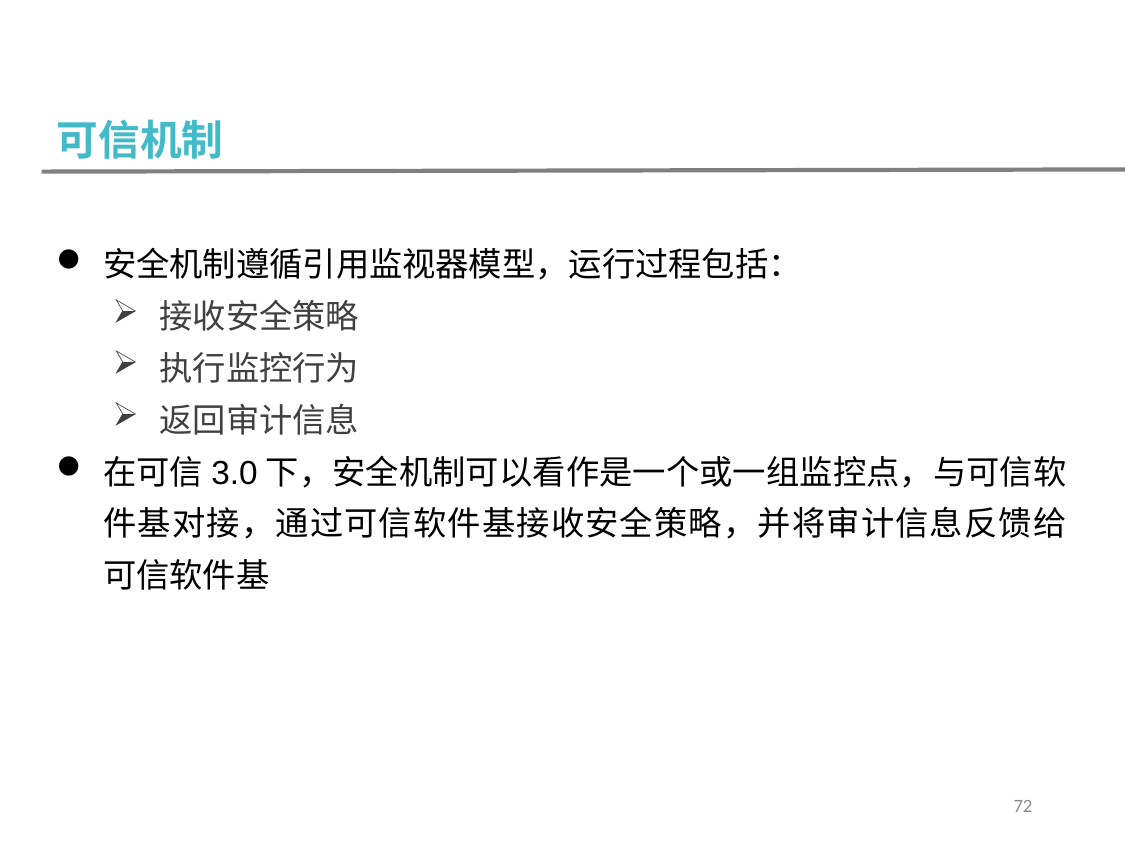

可信机制
安全机制遵循引用监视器模型，运行过程包括：
接收安全策略
执行监控行为
返回审计信息
在可信3.0下，安全机制可以看作是一个或一组监控点，与可信软件基对接，通过可信软件基接收安全策略，并将审计信息反馈给可信软件基
72